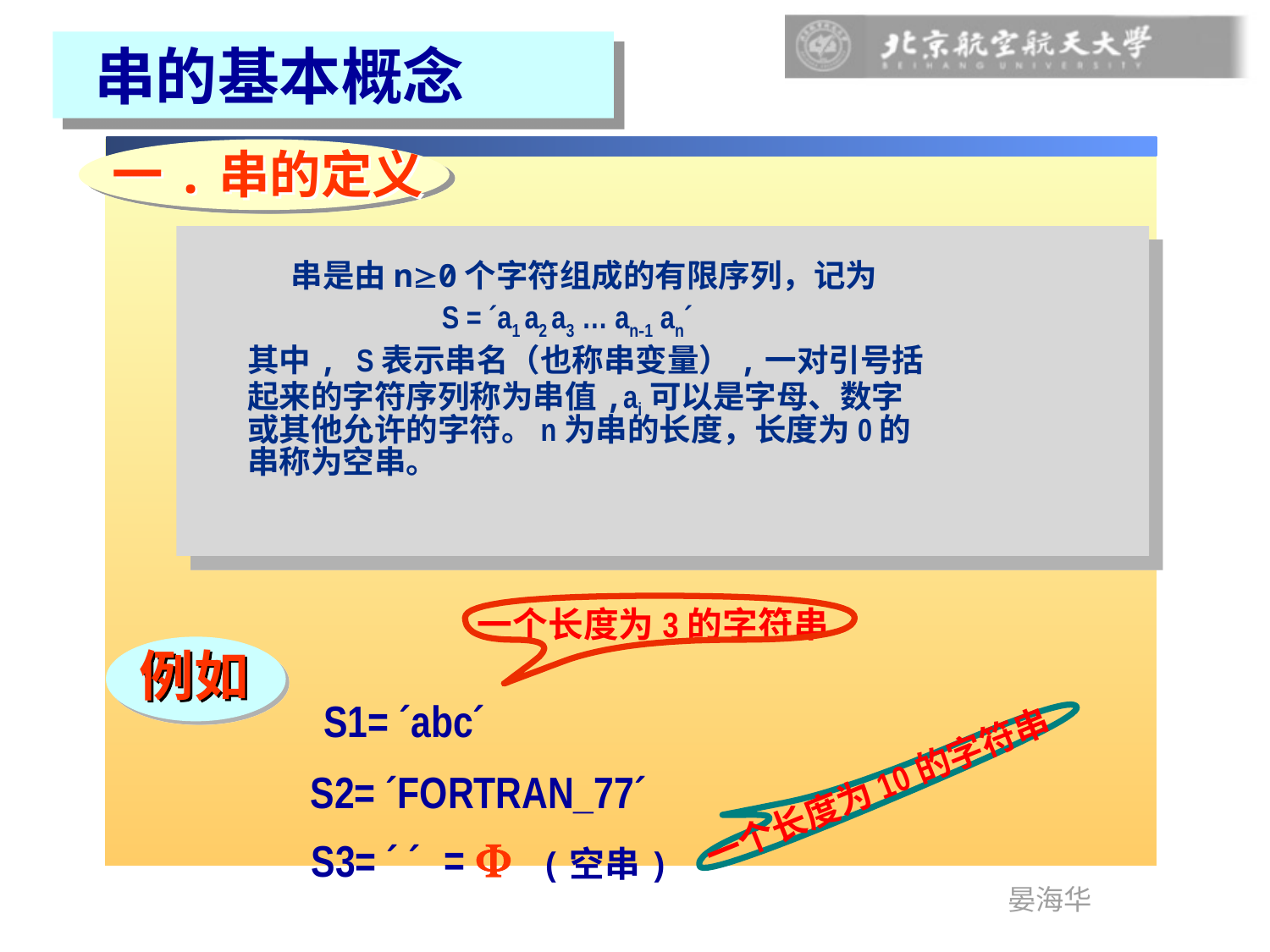

串的基本概念
一.串的定义

     串是由n≥0个字符组成的有限序列，记为
                           S = ´a1 a2 a3 … an-1 an´
其中, S表示串名（也称串变量）,一对引号括
起来的字符序列称为串值,ai可以是字母、数字
或其他允许的字符。n为串的长度，长度为0的
串称为空串。
一个长度为3的字符串

例如

   S1= ´abc´
一个长度为10的字符串

S2= ´FORTRAN_77´
= Φ
S3= ´ ´            (空串)